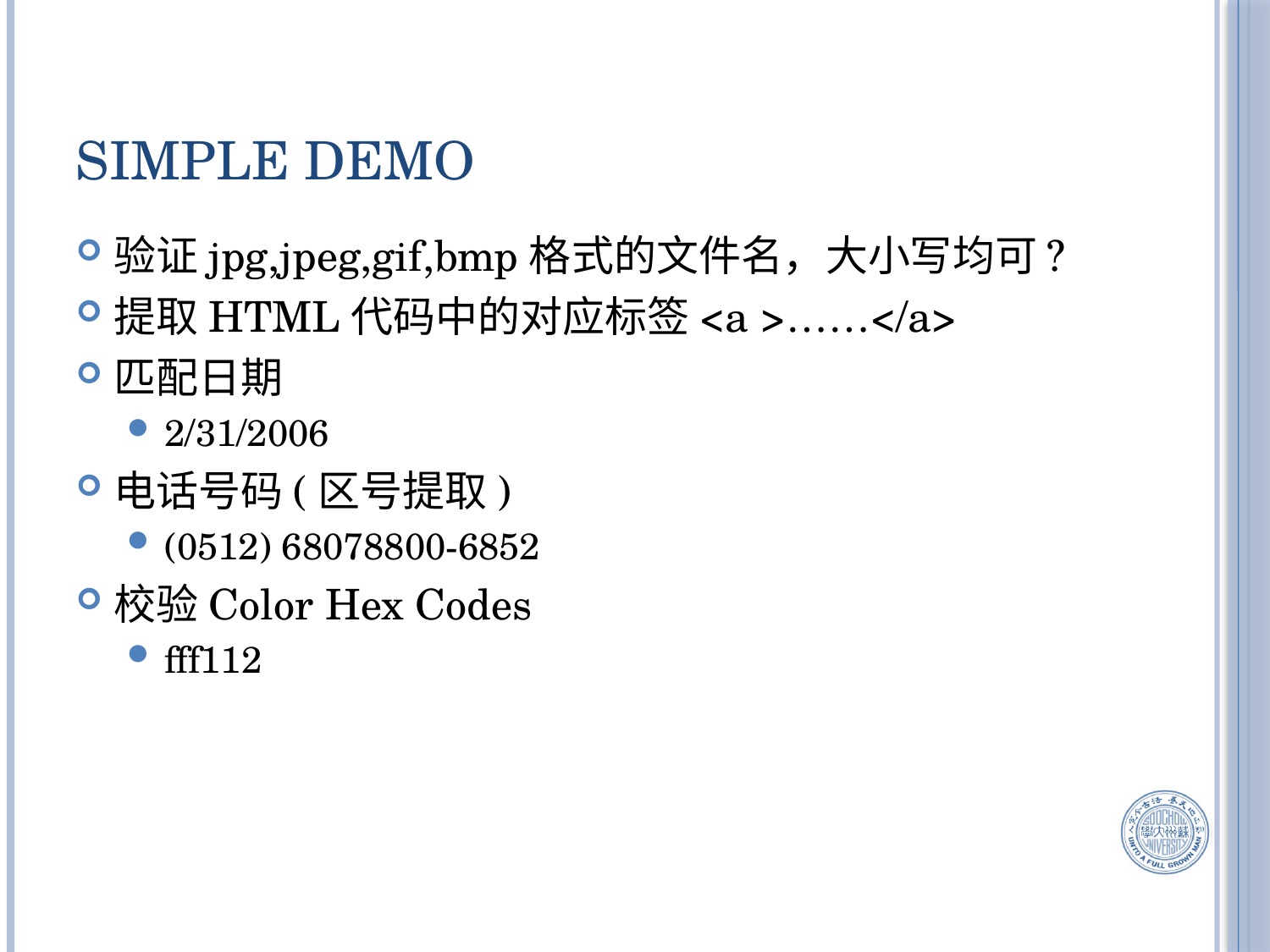

# Simple demo
验证jpg,jpeg,gif,bmp格式的文件名，大小写均可?
提取HTML代码中的对应标签<a >……</a>
匹配日期
2/31/2006
电话号码(区号提取)
(0512) 68078800-6852
校验Color Hex Codes
fff112